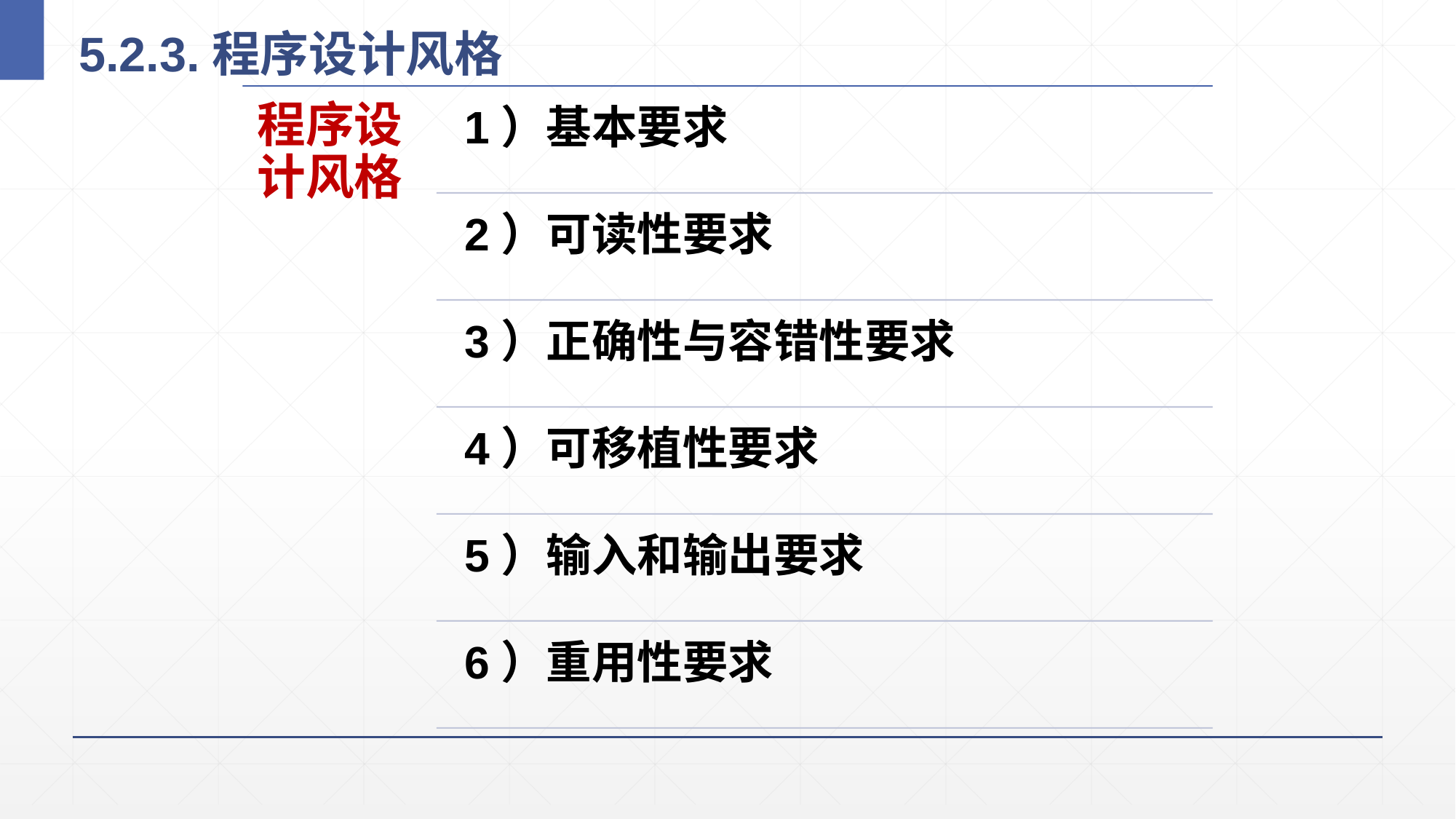

# 5.2.3.程序设计风格
程序设计风格
1）基本要求
2）可读性要求
3）正确性与容错性要求
4）可移植性要求
5）输入和输出要求
6）重用性要求